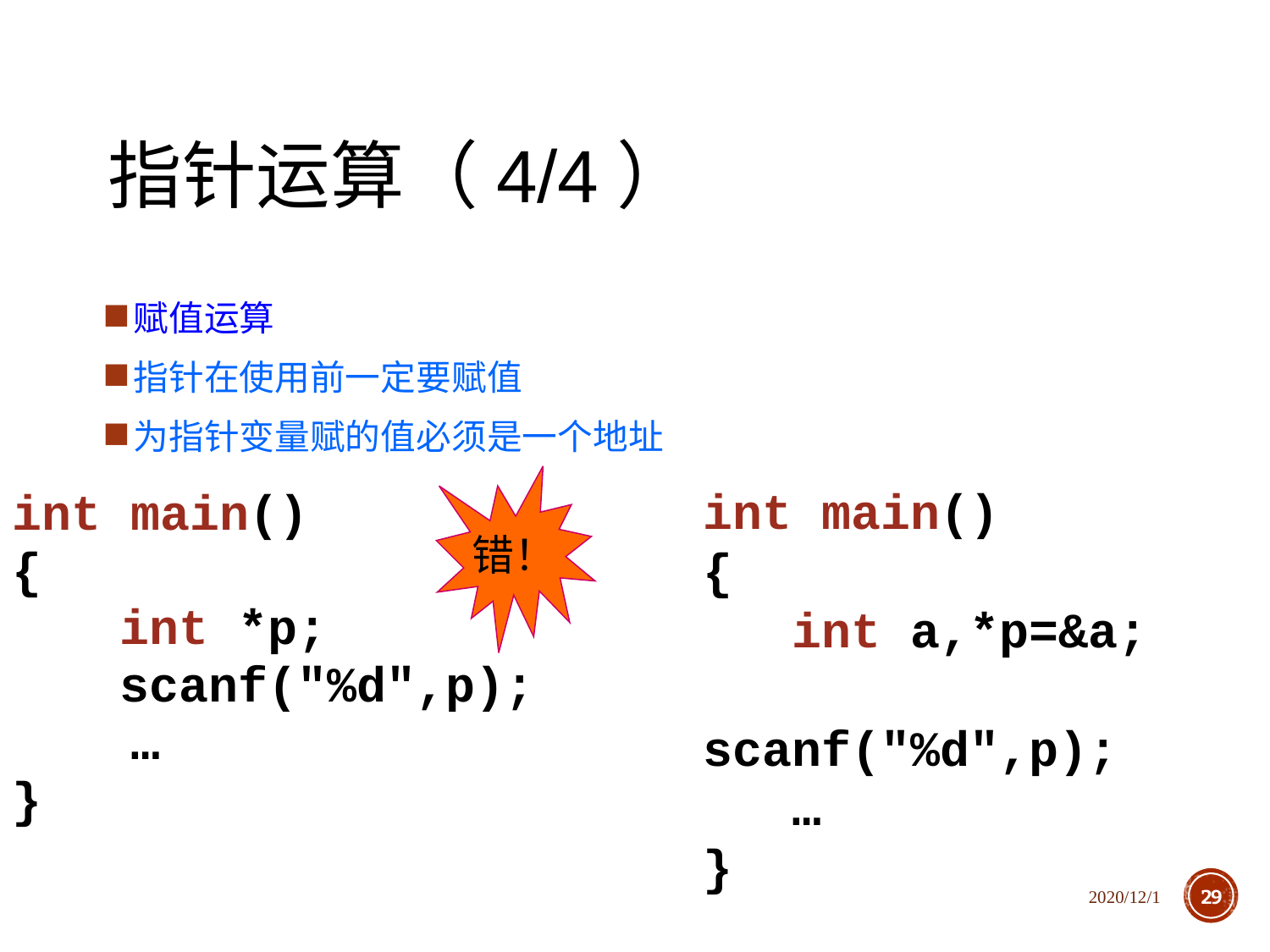

# 指针运算（4/4）
赋值运算
指针在使用前一定要赋值
为指针变量赋的值必须是一个地址

错！
int main()
{
   int a,*p=&a;
   scanf("%d",p);
   …
}
int main()
{
	  int *p;
	  scanf("%d",p);
    …
}
2020/12/1
29